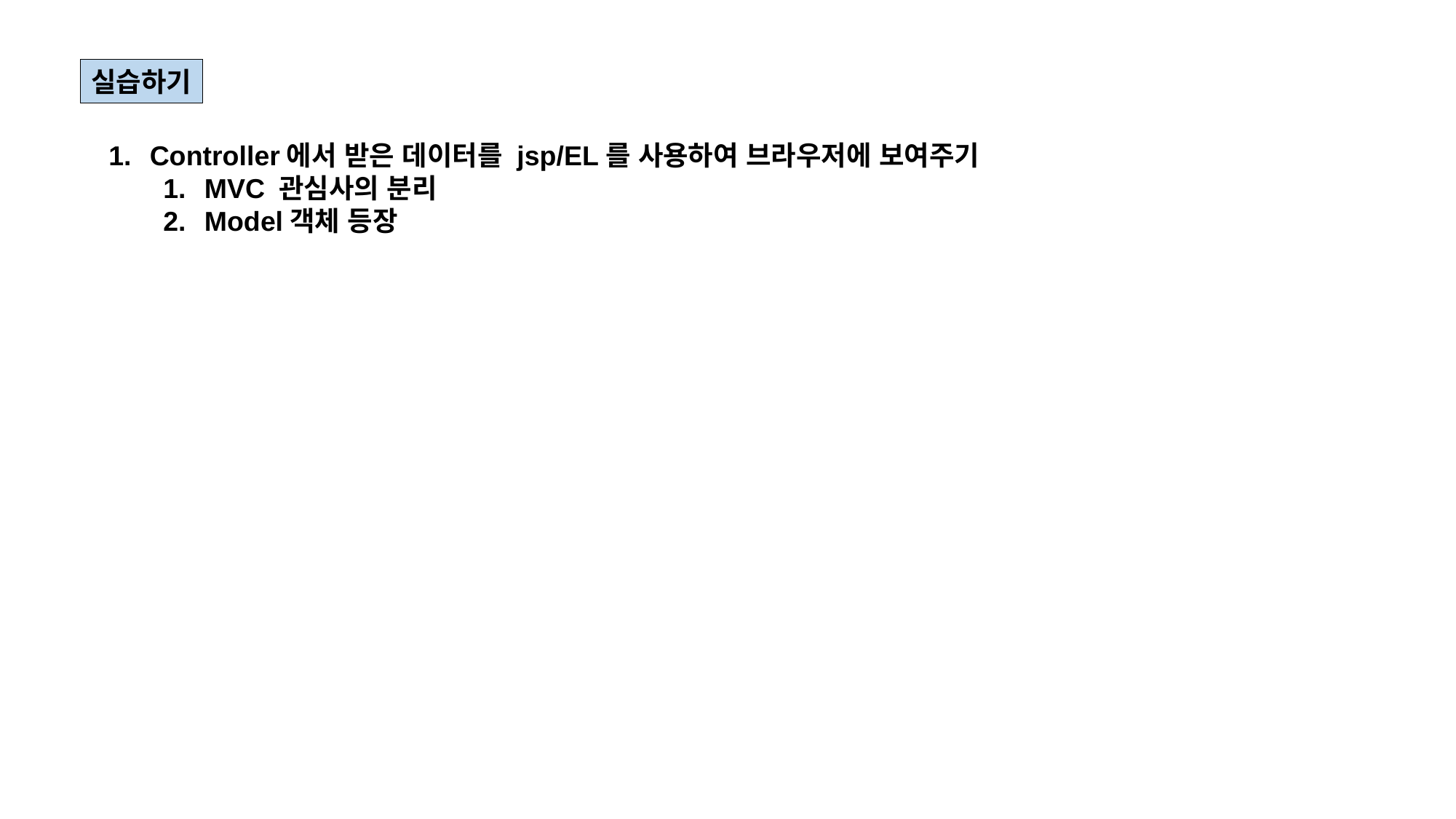

실습하기
Controller에서 받은 데이터를 jsp/EL를 사용하여 브라우저에 보여주기
MVC 관심사의 분리
Model객체 등장